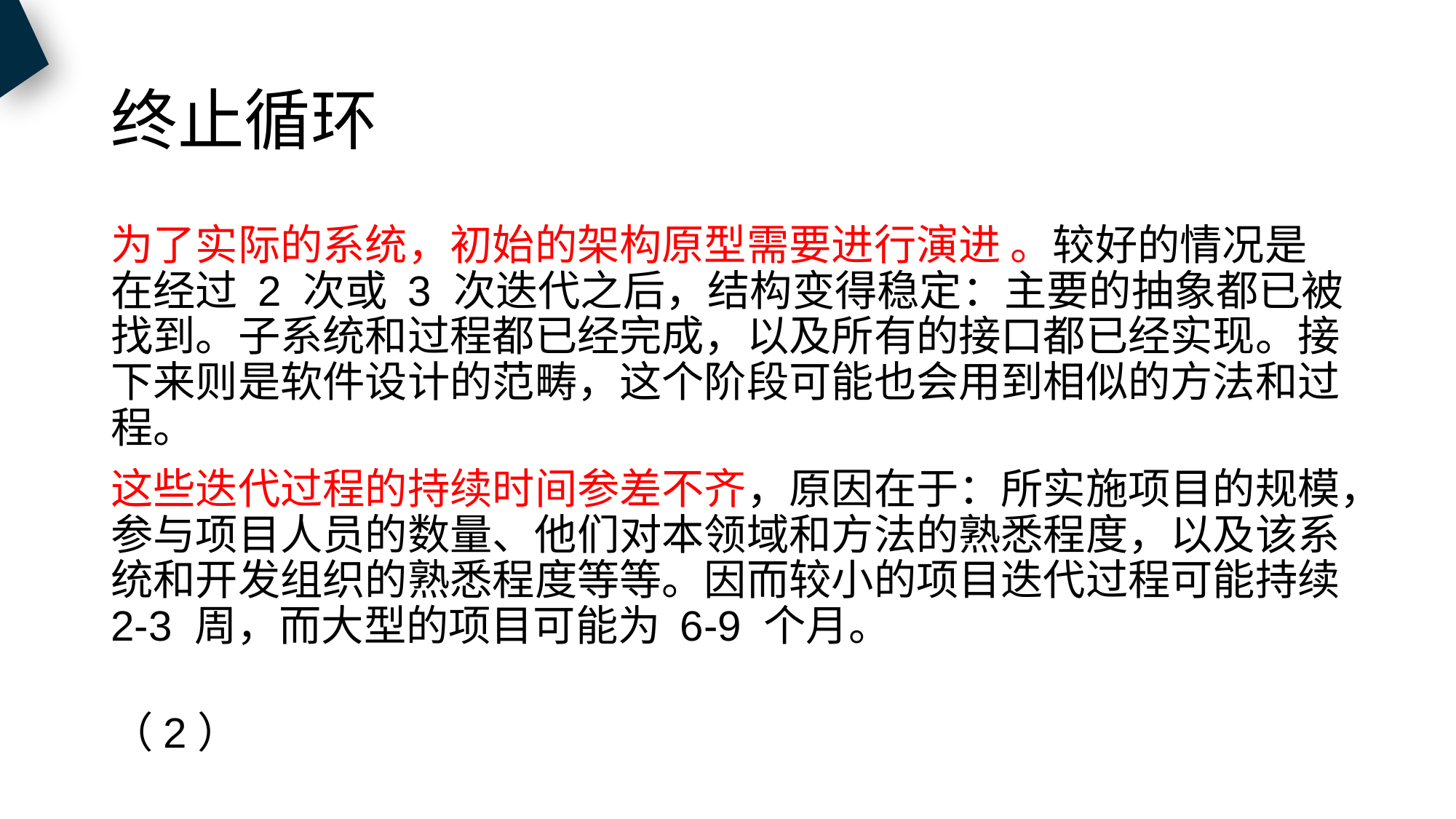

# 终止循环
为了实际的系统，初始的架构原型需要进行演进 。较好的情况是在经过 2 次或 3 次迭代之后，结构变得稳定：主要的抽象都已被找到。子系统和过程都已经完成，以及所有的接口都已经实现。接下来则是软件设计的范畴，这个阶段可能也会用到相似的方法和过程。
这些迭代过程的持续时间参差不齐，原因在于：所实施项目的规模，参与项目人员的数量、他们对本领域和方法的熟悉程度，以及该系统和开发组织的熟悉程度等等。因而较小的项目迭代过程可能持续 2-3 周，而大型的项目可能为 6-9 个月。
										   （2）